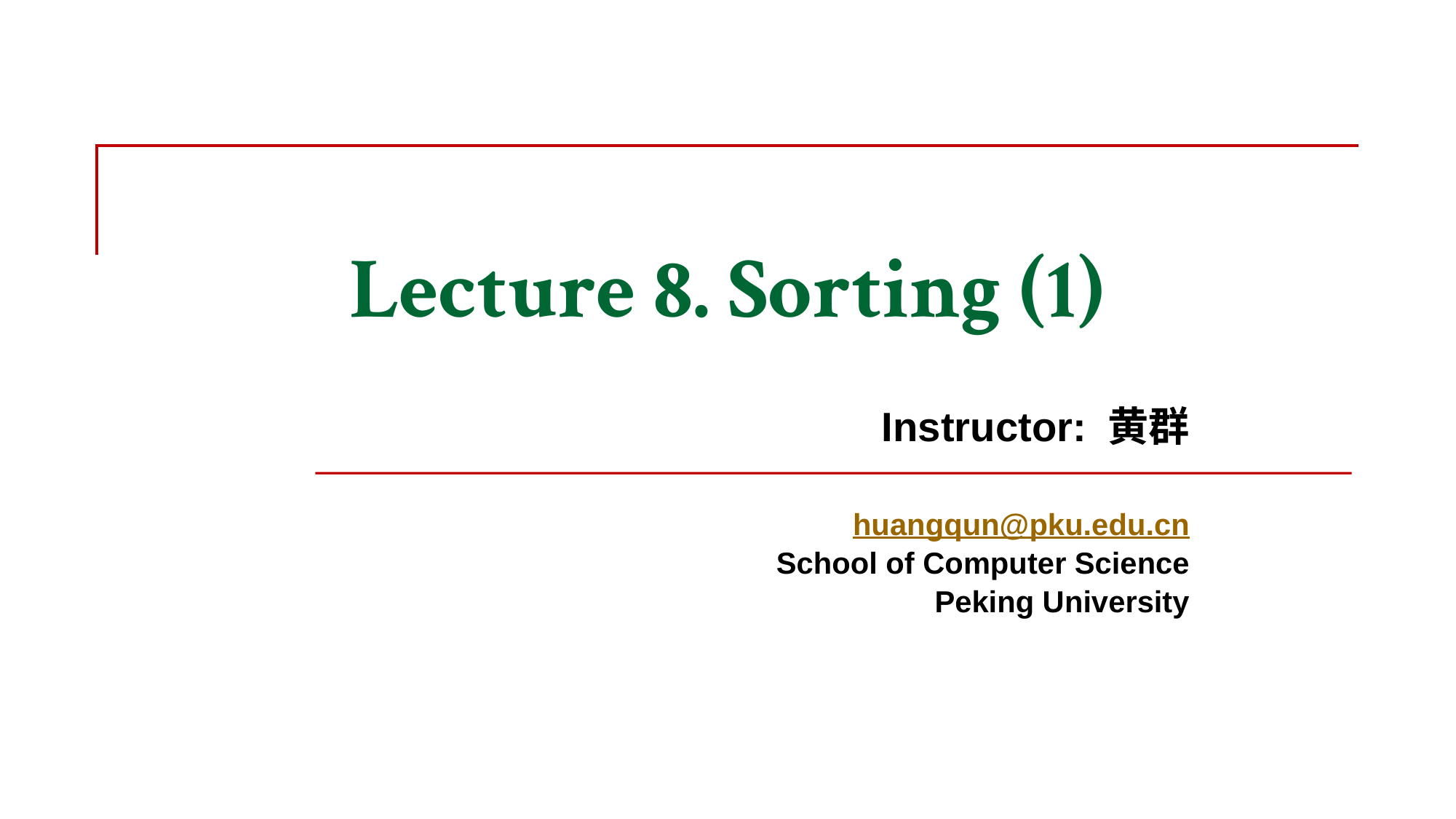

Lecture 8. Sorting (1)
Instructor: 黄群

huangqun@pku.edu.cn
School of Computer Science
Peking University